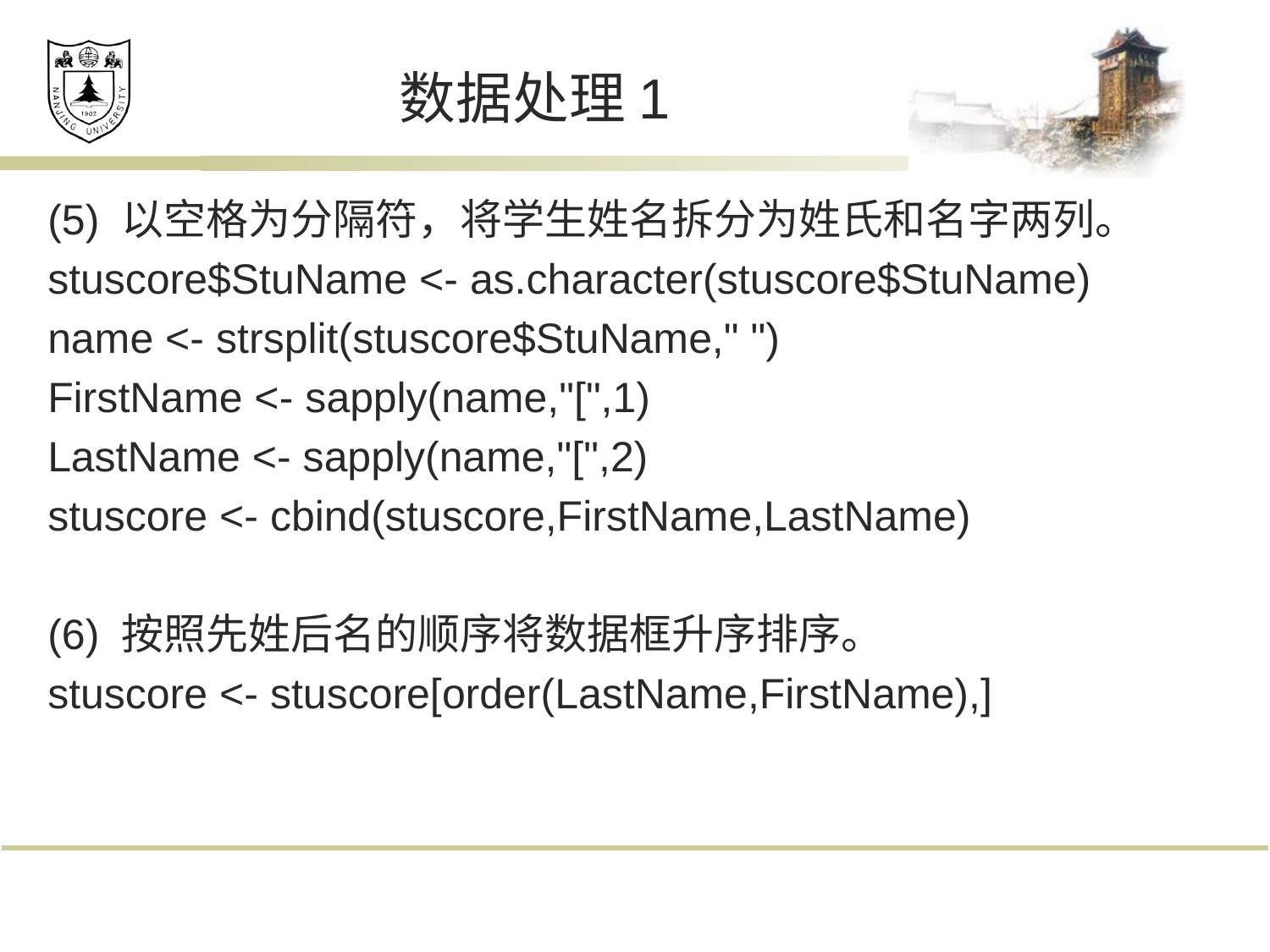

# 数据处理1
(5) 以空格为分隔符，将学生姓名拆分为姓氏和名字两列。
stuscore$StuName <- as.character(stuscore$StuName)
name <- strsplit(stuscore$StuName," ")
FirstName <- sapply(name,"[",1)
LastName <- sapply(name,"[",2)
stuscore <- cbind(stuscore,FirstName,LastName)

(6) 按照先姓后名的顺序将数据框升序排序。
stuscore <- stuscore[order(LastName,FirstName),]